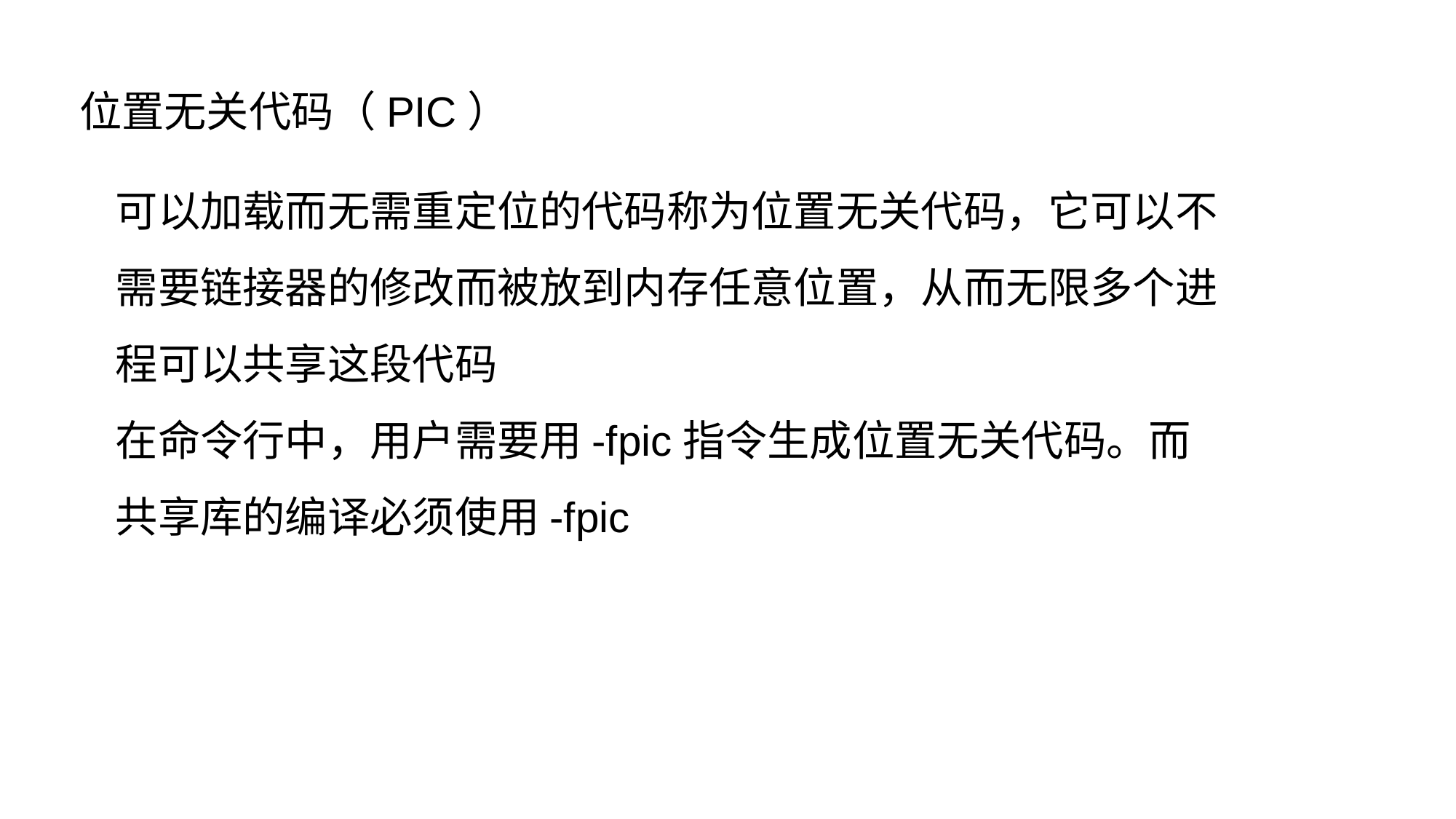

位置无关代码（PIC）

可以加载而无需重定位的代码称为位置无关代码，它可以不需要链接器的修改而被放到内存任意位置，从而无限多个进程可以共享这段代码
在命令行中，用户需要用-fpic指令生成位置无关代码。而共享库的编译必须使用-fpic